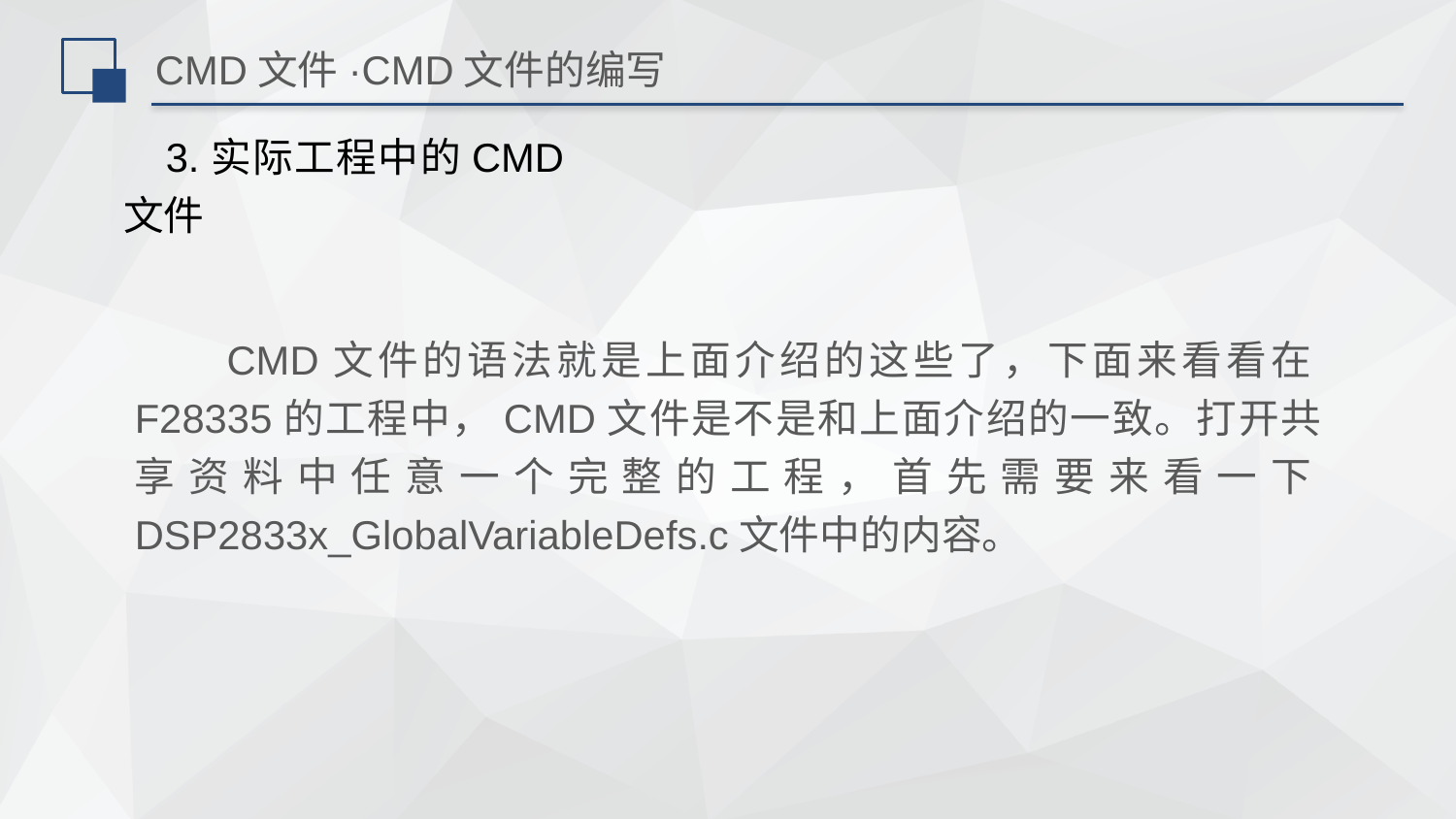

# CMD文件·CMD文件的编写
3.实际工程中的CMD文件
      CMD文件的语法就是上面介绍的这些了，下面来看看在F28335的工程中，CMD文件是不是和上面介绍的一致。打开共享资料中任意一个完整的工程，首先需要来看一下DSP2833x_GlobalVariableDefs.c文件中的内容。